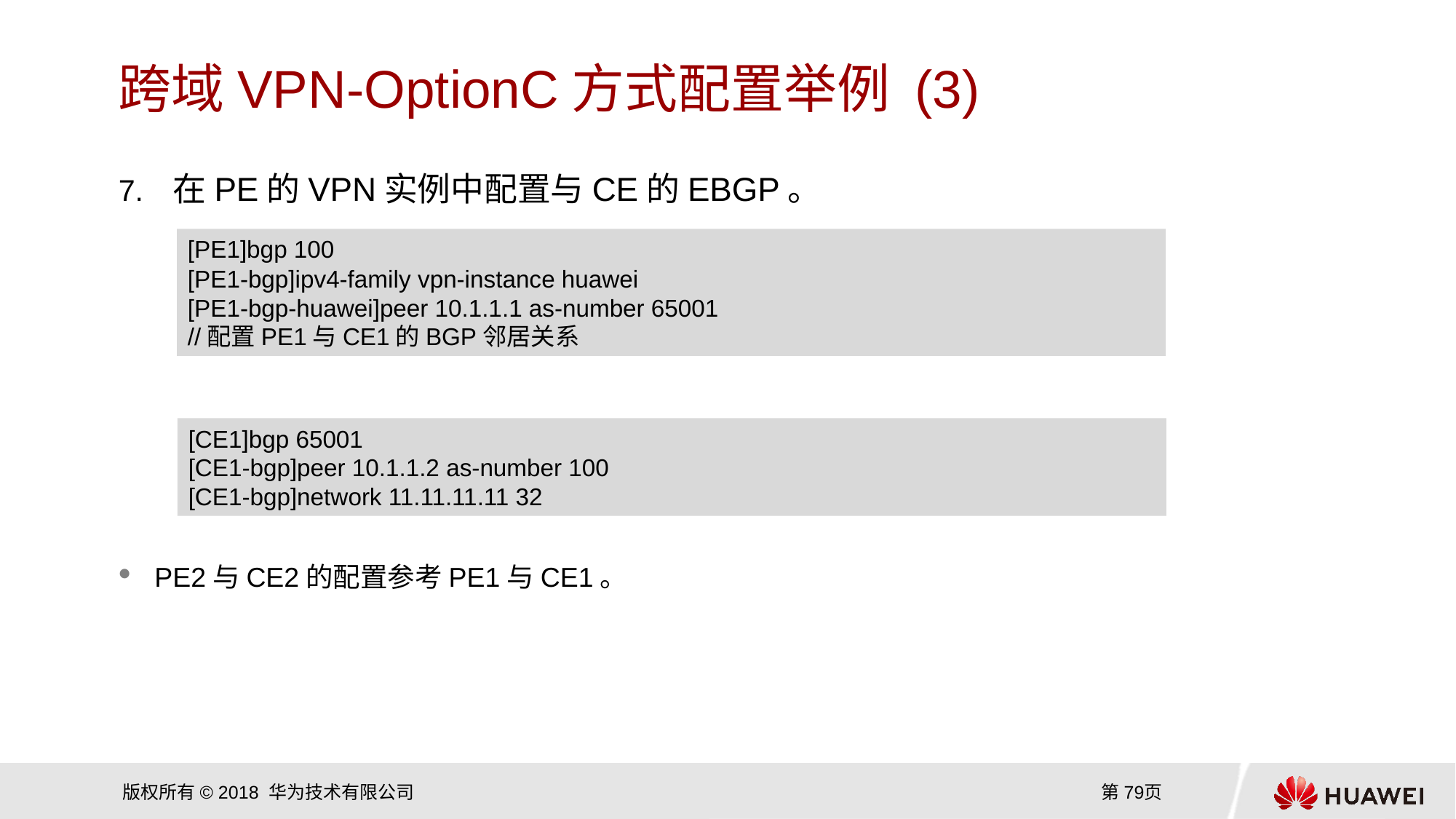

# 跨域VPN-OptionC方式配置举例 (3)
在PE的VPN实例中配置与CE的EBGP。

PE2与CE2的配置参考PE1与CE1。

[PE1]bgp 100
[PE1-bgp]ipv4-family vpn-instance huawei
[PE1-bgp-huawei]peer 10.1.1.1 as-number 65001
//配置PE1与CE1的BGP邻居关系
[CE1]bgp 65001
[CE1-bgp]peer 10.1.1.2 as-number 100
[CE1-bgp]network 11.11.11.11 32